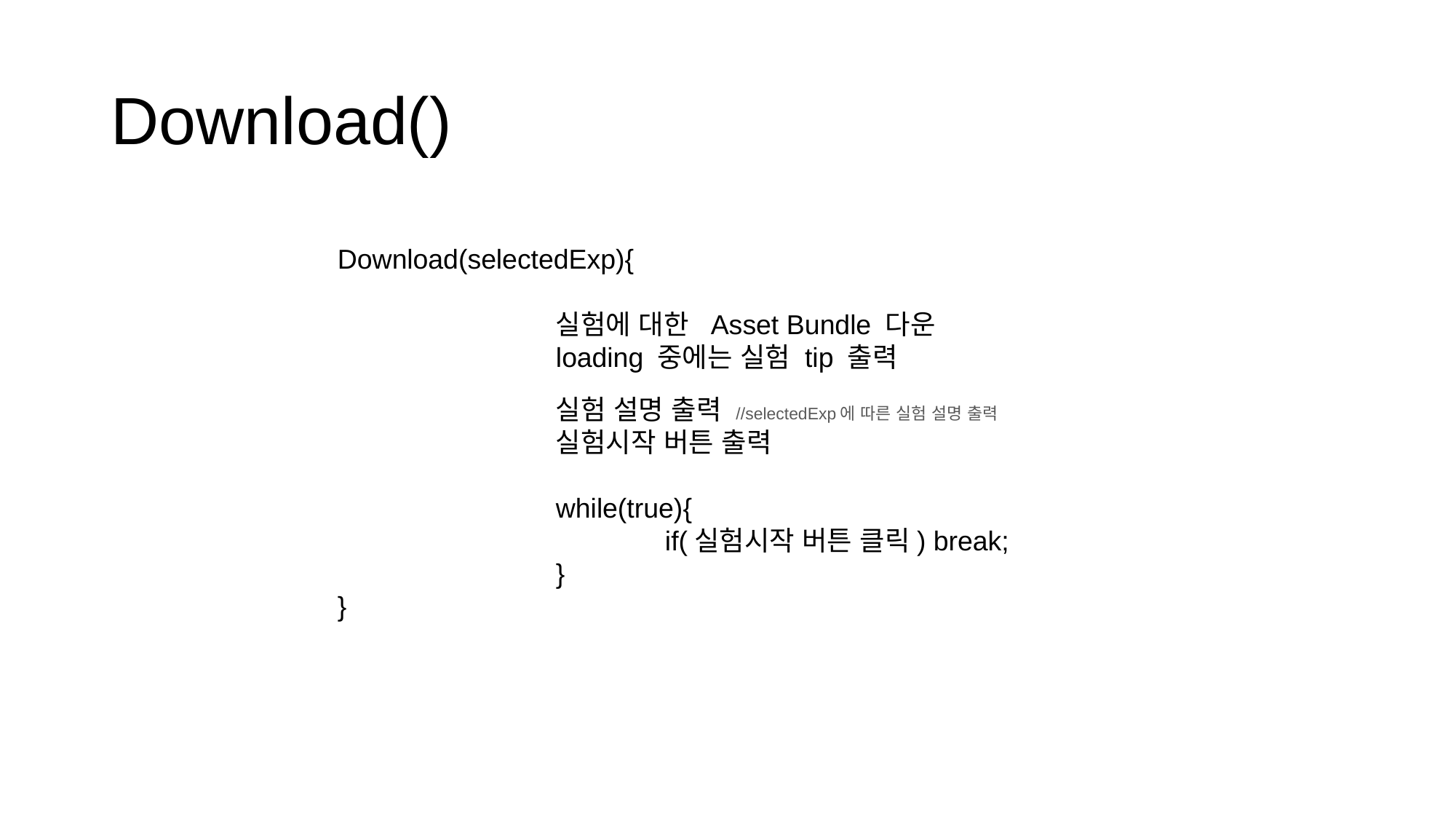

# Download()

Download(selectedExp){

	실험에 대한  Asset Bundle 다운
	loading 중에는 실험 tip 출력

	실험 설명 출력 //selectedExp에 따른 실험 설명 출력
	실험시작 버튼 출력

	while(true){
		if(실험시작 버튼 클릭) break;
	}
}